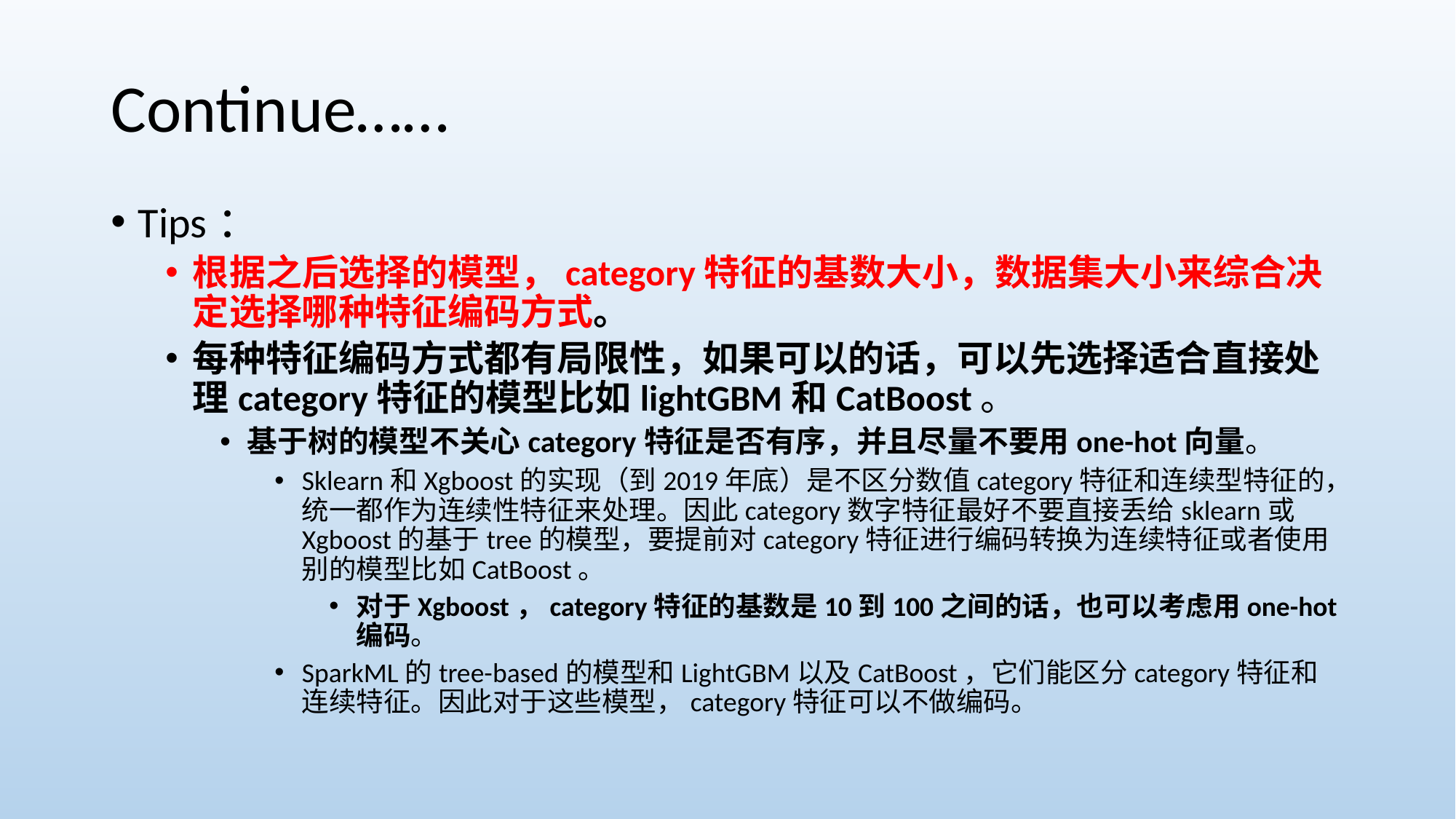

# Continue……
Tips：
根据之后选择的模型，category特征的基数大小，数据集大小来综合决定选择哪种特征编码方式。
每种特征编码方式都有局限性，如果可以的话，可以先选择适合直接处理category特征的模型比如lightGBM和CatBoost。
基于树的模型不关心category特征是否有序，并且尽量不要用one-hot向量。
Sklearn和Xgboost的实现（到2019年底）是不区分数值category特征和连续型特征的，统一都作为连续性特征来处理。因此category数字特征最好不要直接丢给sklearn或Xgboost的基于tree的模型，要提前对category特征进行编码转换为连续特征或者使用别的模型比如CatBoost。
对于Xgboost，category特征的基数是10到100之间的话，也可以考虑用one-hot编码。
SparkML的tree-based的模型和LightGBM以及CatBoost，它们能区分category特征和连续特征。因此对于这些模型，category特征可以不做编码。